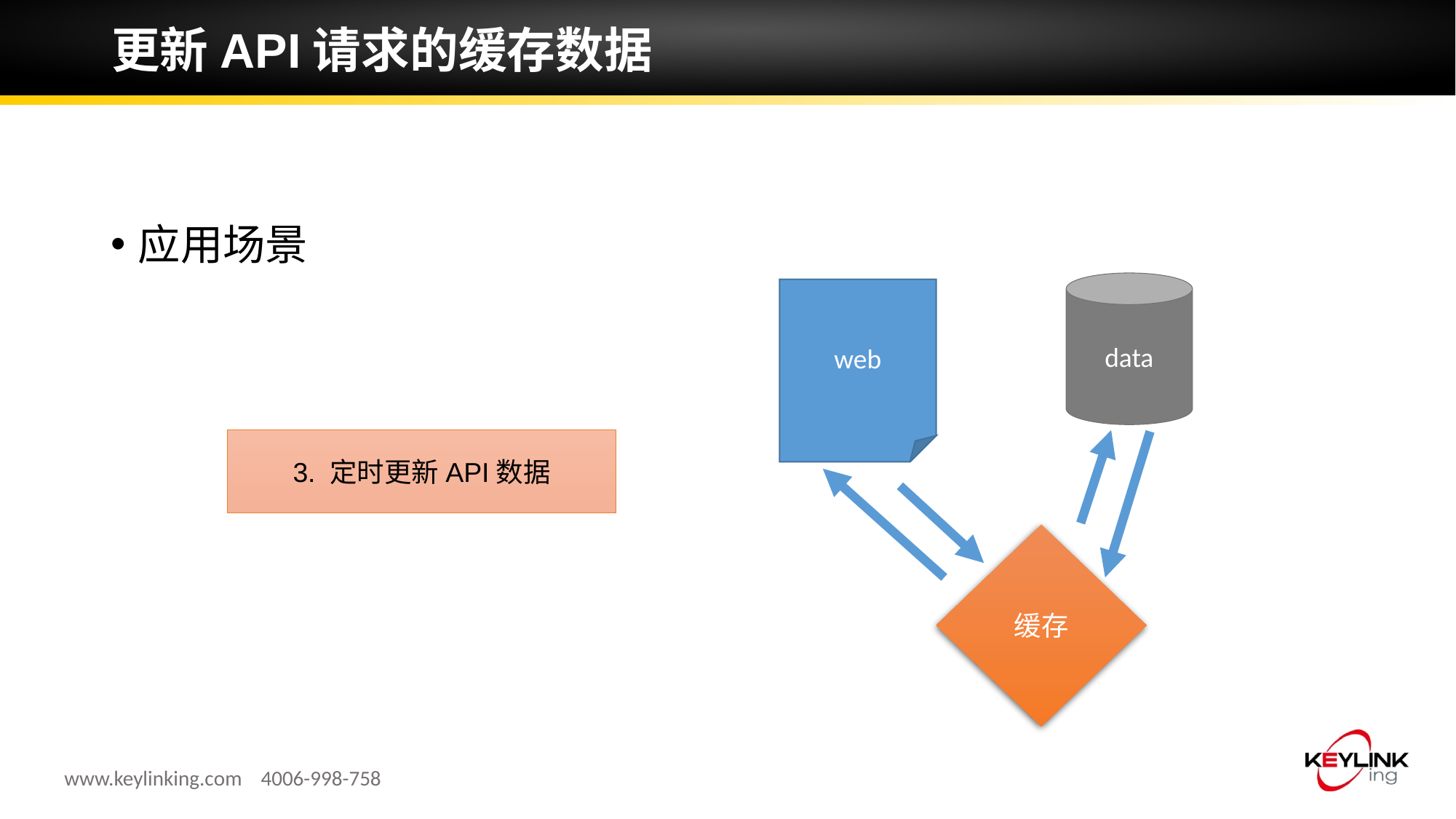

# 更新API请求的缓存数据
应用场景

data
web
3. 定时更新API数据
缓存